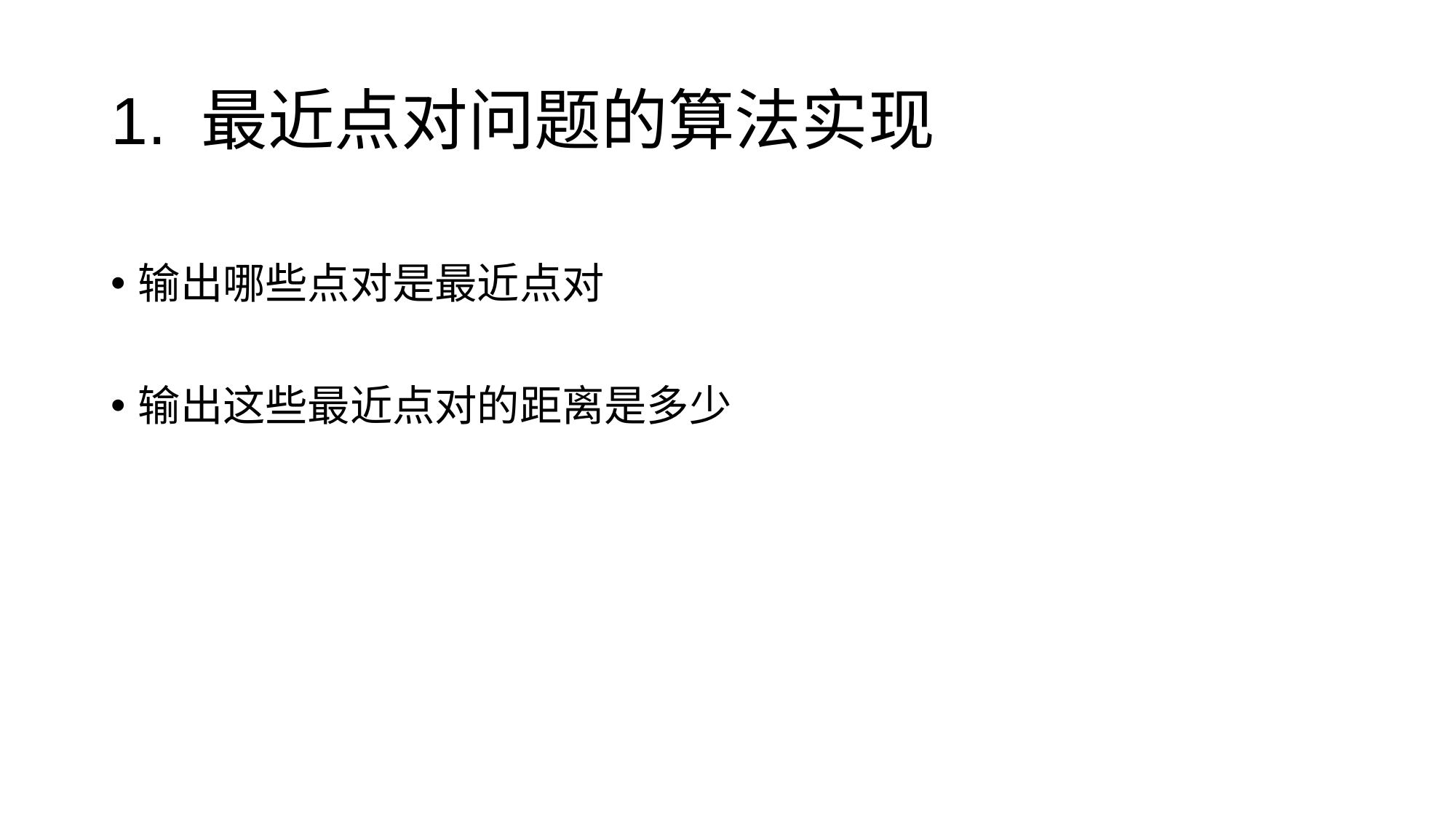

# 1. 最近点对问题的算法实现
输出哪些点对是最近点对

输出这些最近点对的距离是多少